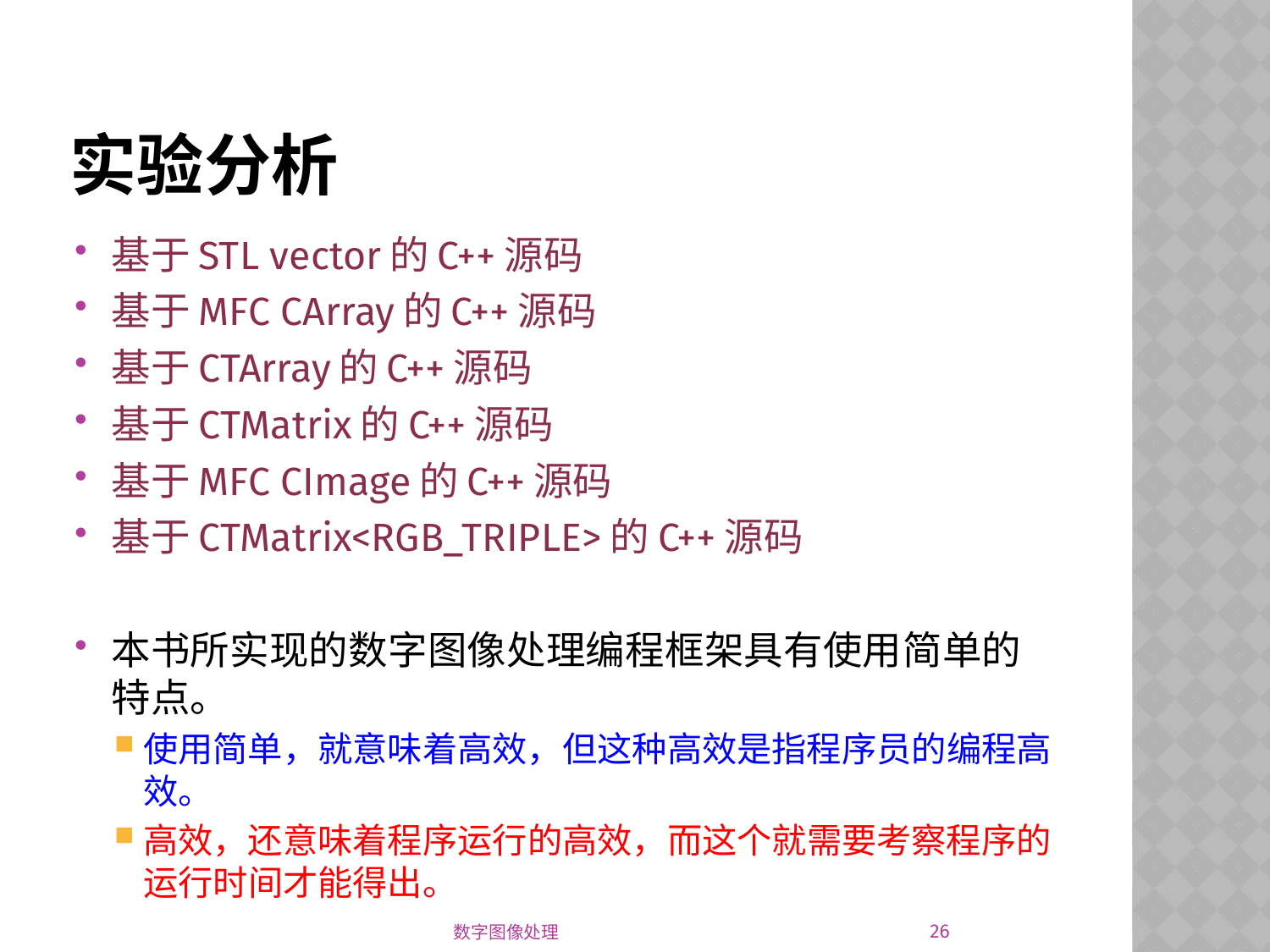

# 实验分析
基于STL vector的C++源码
基于MFC CArray的C++源码
基于CTArray的C++源码
基于CTMatrix的C++源码
基于MFC CImage的C++源码
基于CTMatrix<RGB_TRIPLE>的C++源码

本书所实现的数字图像处理编程框架具有使用简单的特点。
使用简单，就意味着高效，但这种高效是指程序员的编程高效。
高效，还意味着程序运行的高效，而这个就需要考察程序的运行时间才能得出。
26
数字图像处理